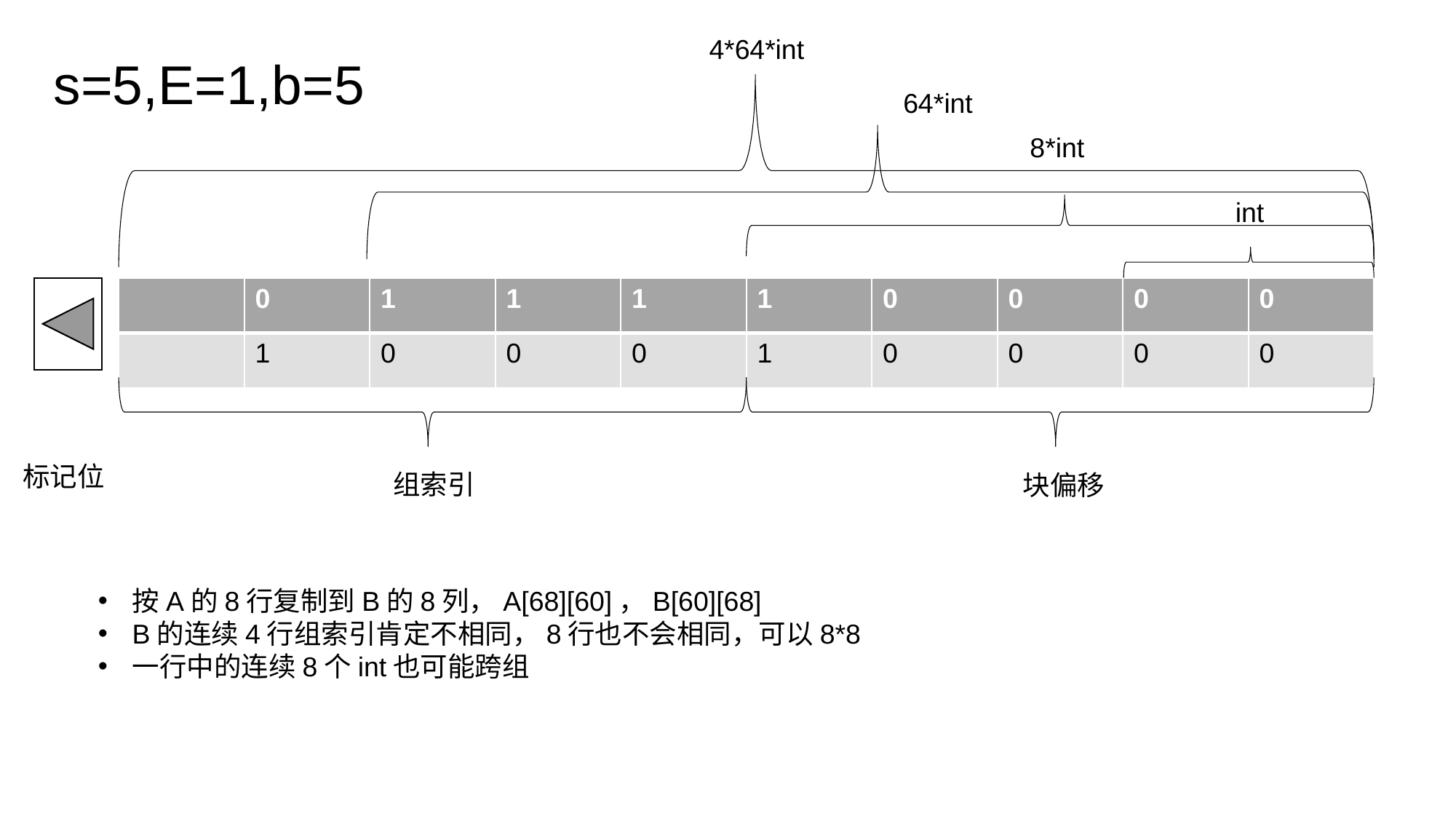

4*64*int
# s=5,E=1,b=5
64*int

8*int

int
|  | 0 | 1 | 1 | 1 | 1 | 0 | 0 | 0 | 0 |
| --- | --- | --- | --- | --- | --- | --- | --- | --- | --- |
|  | 1 | 0 | 0 | 0 | 1 | 0 | 0 | 0 | 0 |

标记位
组索引
块偏移
按A的8行复制到B的8列，A[68][60]，B[60][68]
B的连续4行组索引肯定不相同，8行也不会相同，可以8*8
一行中的连续8个int也可能跨组